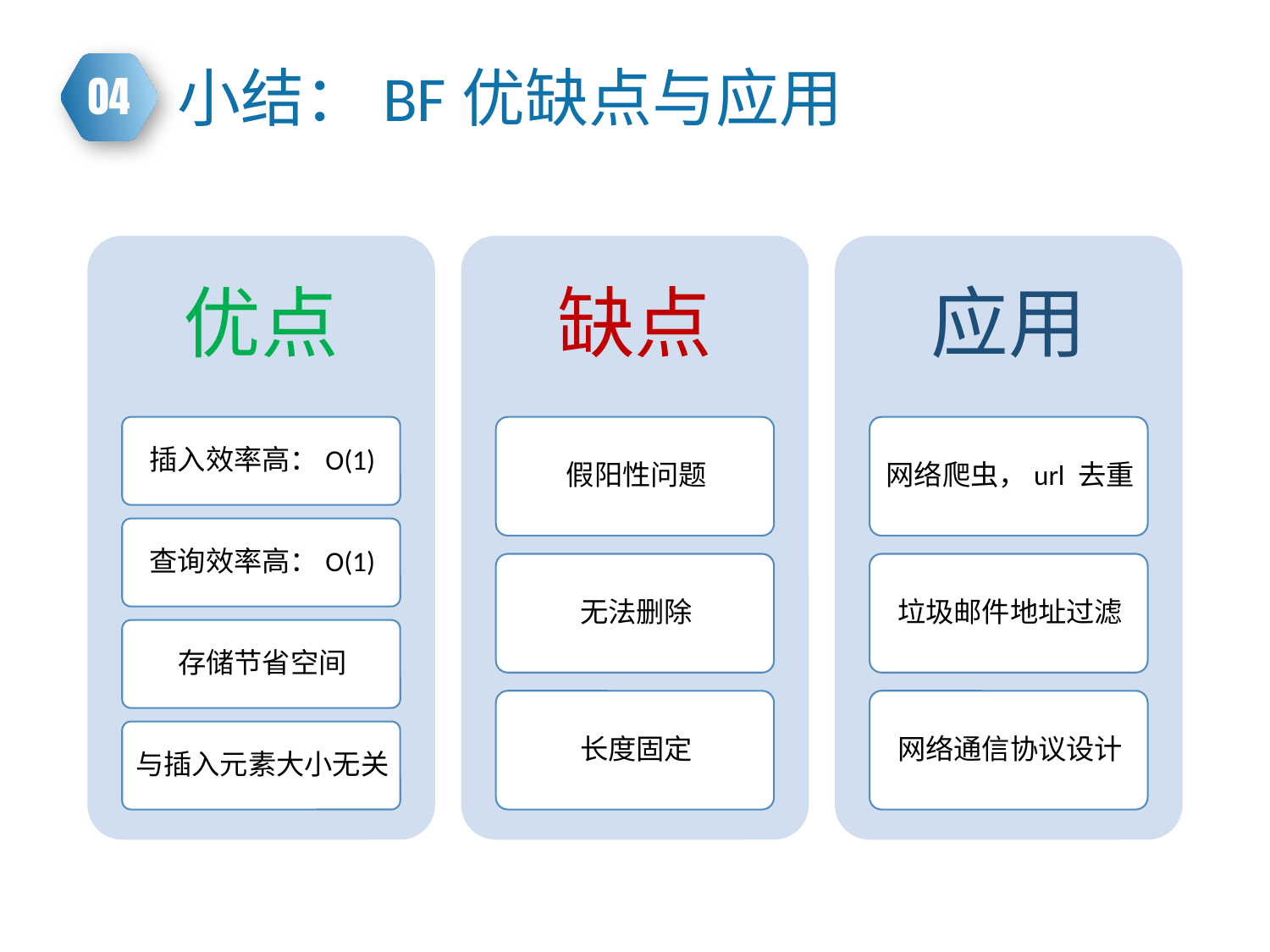

小结：BF优缺点与应用
优点
插入效率高：O(1)
查询效率高：O(1)
存储节省空间
与插入元素大小无关
缺点
假阳性问题
无法删除
长度固定
应用
网络爬虫，url 去重
垃圾邮件地址过滤
网络通信协议设计